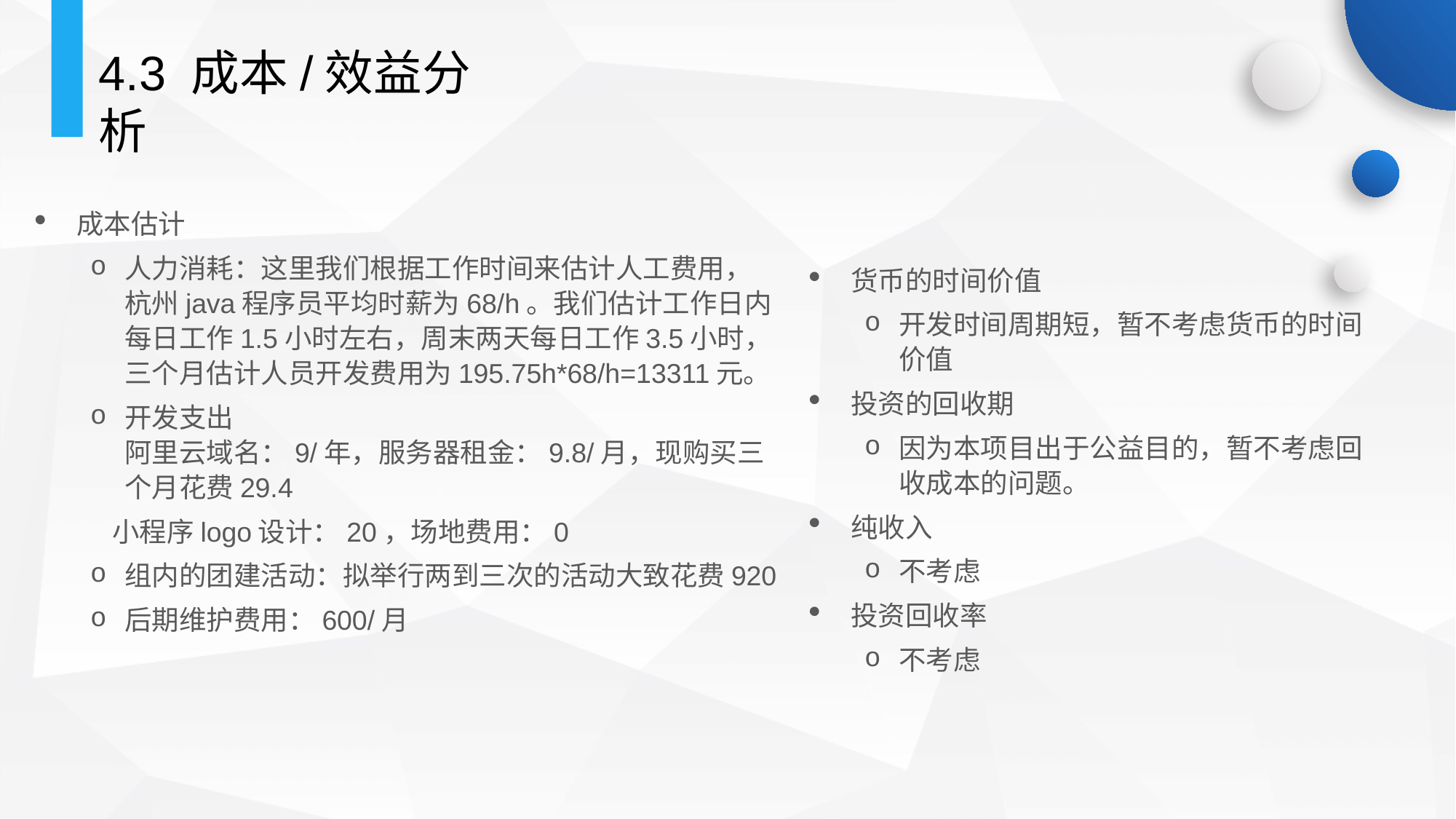

4.3 成本/效益分析

成本估计
人力消耗：这里我们根据工作时间来估计人工费用，杭州java程序员平均时薪为68/h。我们估计工作日内每日工作1.5小时左右，周末两天每日工作3.5小时，三个月估计人员开发费用为195.75h*68/h=13311元。
开发支出
阿里云域名：9/年，服务器租金：9.8/月，现购买三个月花费29.4
小程序logo设计：20，场地费用：0
组内的团建活动：拟举行两到三次的活动大致花费920
后期维护费用：600/月
货币的时间价值
开发时间周期短，暂不考虑货币的时间价值
投资的回收期
因为本项目出于公益目的，暂不考虑回收成本的问题。
纯收入
不考虑
投资回收率
不考虑